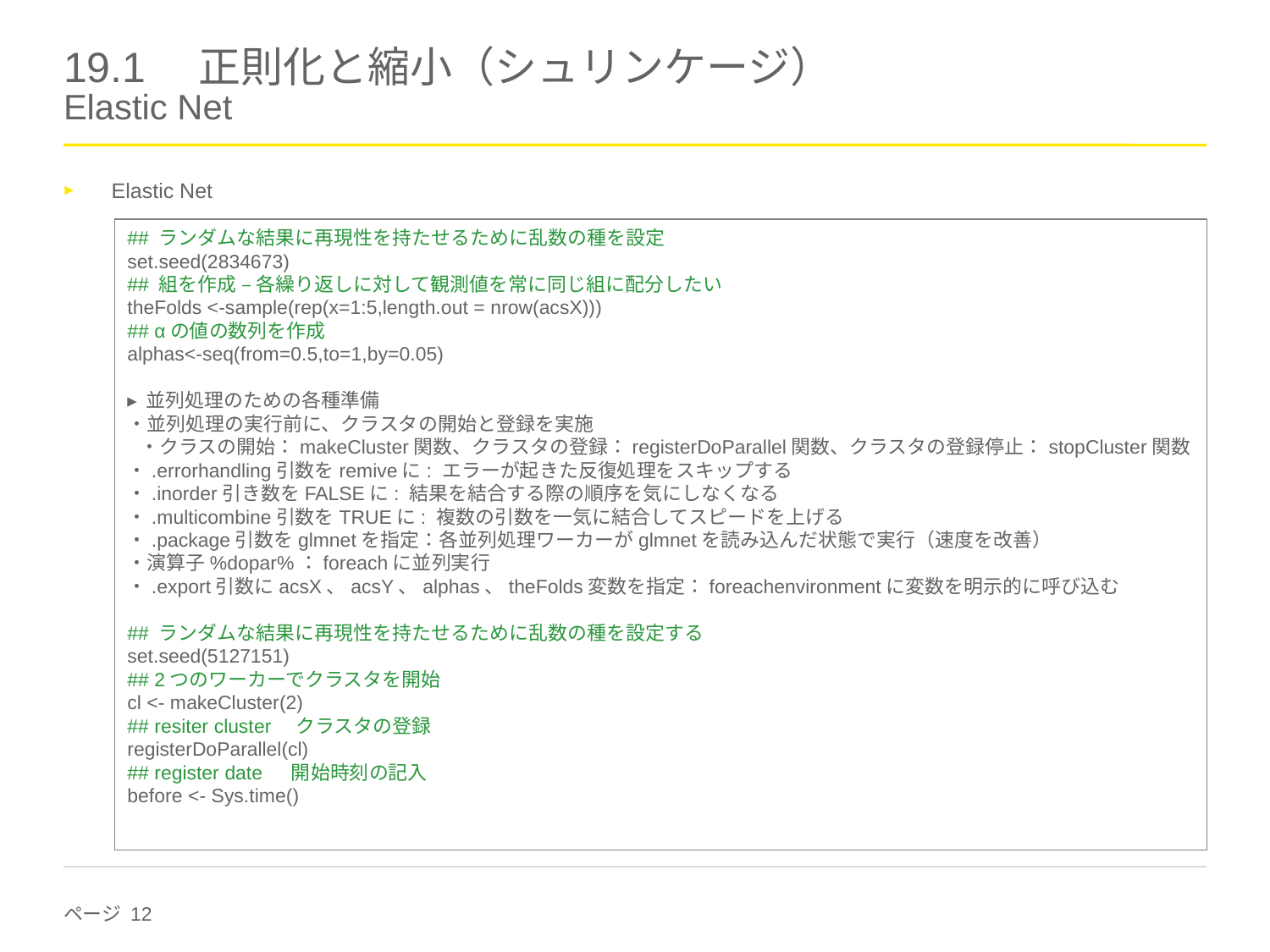

# 19.1　正則化と縮小（シュリンケージ） Elastic Net
Elastic Net

## ランダムな結果に再現性を持たせるために乱数の種を設定
set.seed(2834673)
## 組を作成 – 各繰り返しに対して観測値を常に同じ組に配分したい
theFolds <-sample(rep(x=1:5,length.out = nrow(acsX)))
## αの値の数列を作成
alphas<-seq(from=0.5,to=1,by=0.05)

▸ 並列処理のための各種準備
・並列処理の実行前に、クラスタの開始と登録を実施
・クラスの開始：makeCluster関数、クラスタの登録：registerDoParallel関数、クラスタの登録停止：stopCluster関数
・.errorhandling引数をremiveに: エラーが起きた反復処理をスキップする
・.inorder引き数をFALSEに: 結果を結合する際の順序を気にしなくなる
・.multicombine引数をTRUEに: 複数の引数を一気に結合してスピードを上げる
・.package引数をglmnetを指定：各並列処理ワーカーがglmnetを読み込んだ状態で実行（速度を改善）
・演算子%dopar%：foreachに並列実行
・.export引数にacsX、acsY、alphas、theFolds変数を指定：foreachenvironmentに変数を明示的に呼び込む

## ランダムな結果に再現性を持たせるために乱数の種を設定する
set.seed(5127151)
## 2つのワーカーでクラスタを開始
cl <- makeCluster(2)
## resiter cluster　クラスタの登録
registerDoParallel(cl)
## register date　 開始時刻の記入
before <- Sys.time()